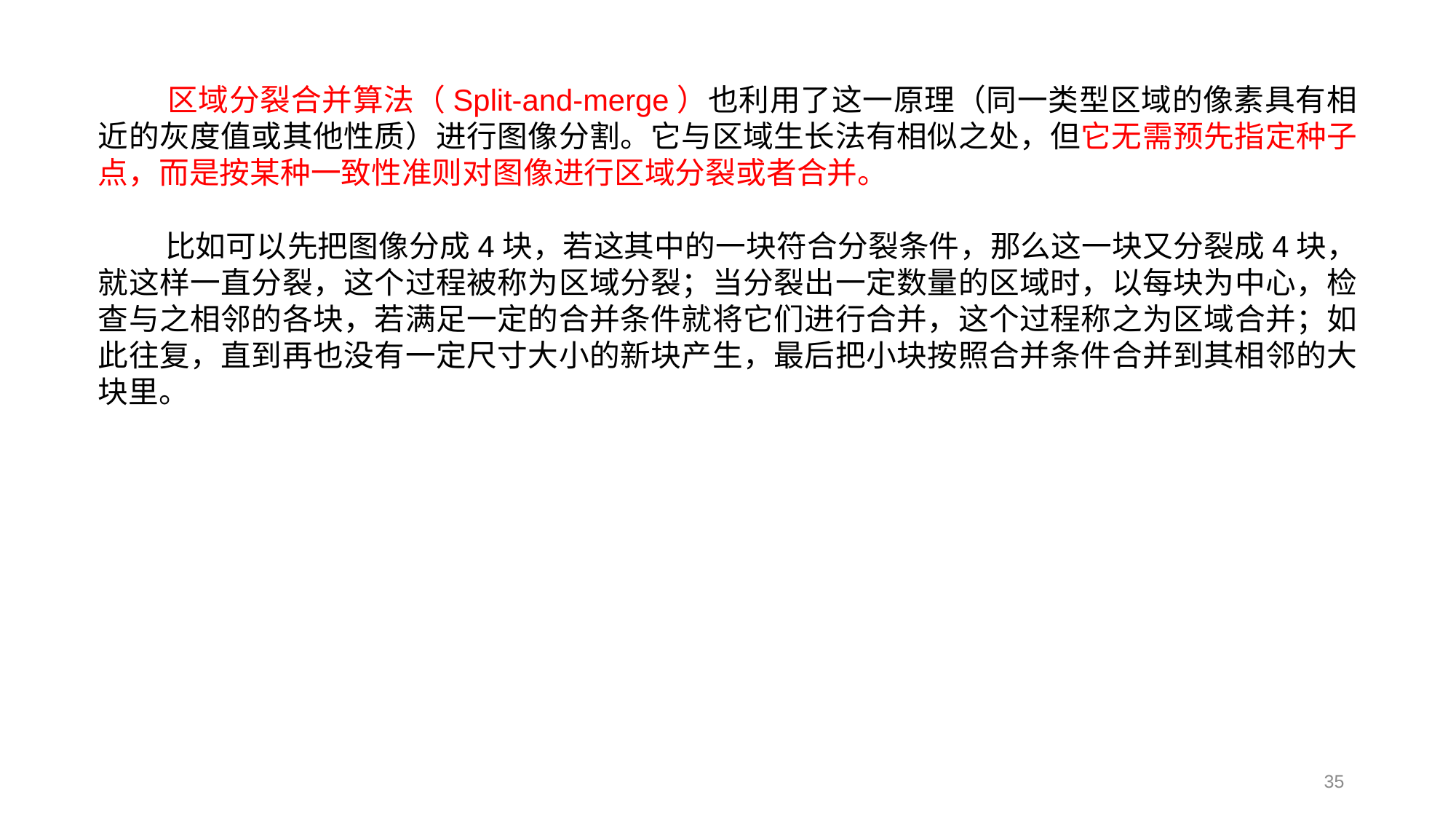

区域分裂合并算法（Split-and-merge）也利用了这一原理（同一类型区域的像素具有相近的灰度值或其他性质）进行图像分割。它与区域生长法有相似之处，但它无需预先指定种子点，而是按某种一致性准则对图像进行区域分裂或者合并。

    比如可以先把图像分成4块，若这其中的一块符合分裂条件，那么这一块又分裂成4块，就这样一直分裂，这个过程被称为区域分裂；当分裂出一定数量的区域时，以每块为中心，检查与之相邻的各块，若满足一定的合并条件就将它们进行合并，这个过程称之为区域合并；如此往复，直到再也没有一定尺寸大小的新块产生，最后把小块按照合并条件合并到其相邻的大块里。
35